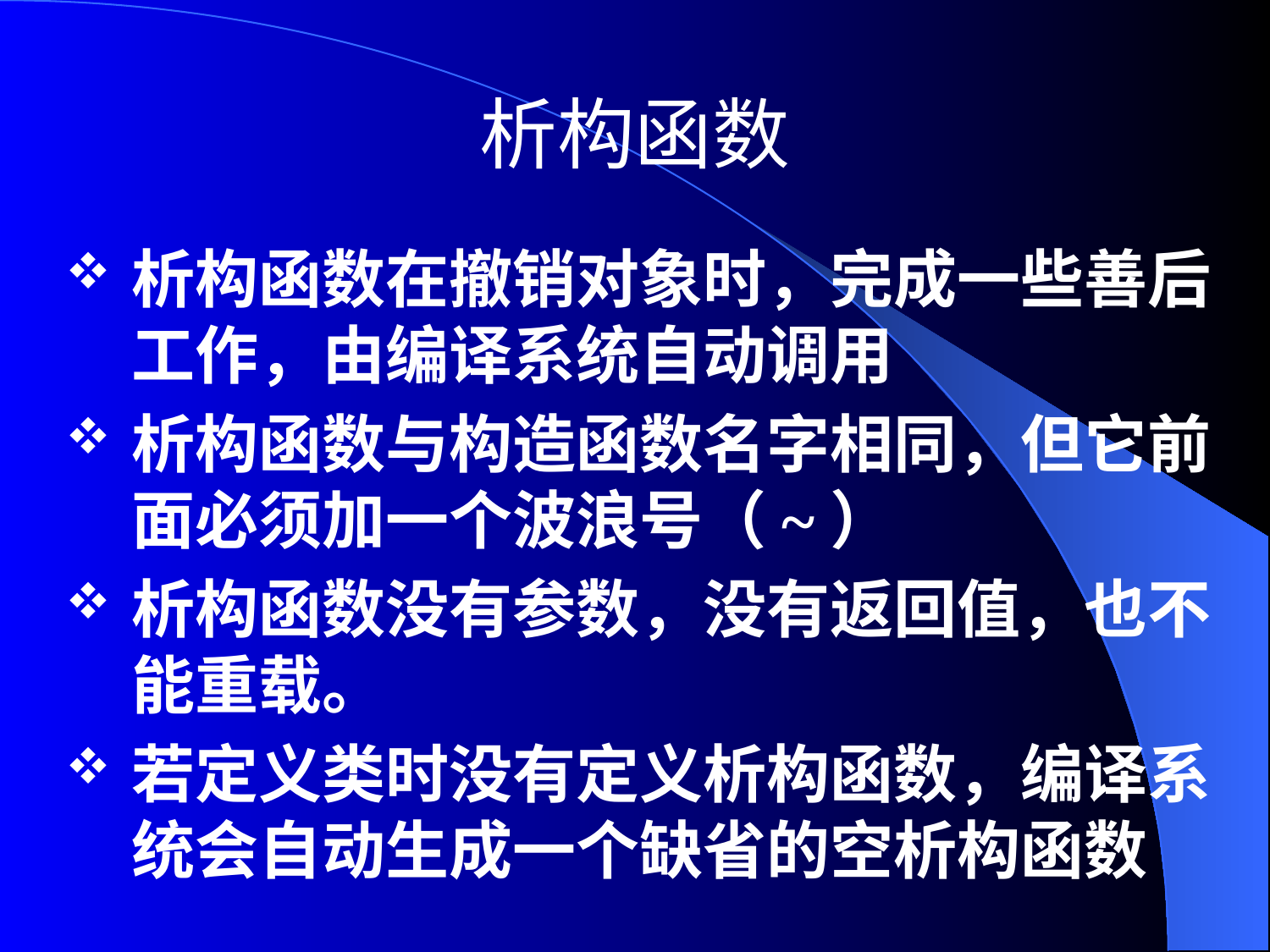

# 析构函数
析构函数在撤销对象时，完成一些善后工作，由编译系统自动调用
析构函数与构造函数名字相同，但它前面必须加一个波浪号（~）
析构函数没有参数，没有返回值，也不能重载。
若定义类时没有定义析构函数，编译系统会自动生成一个缺省的空析构函数